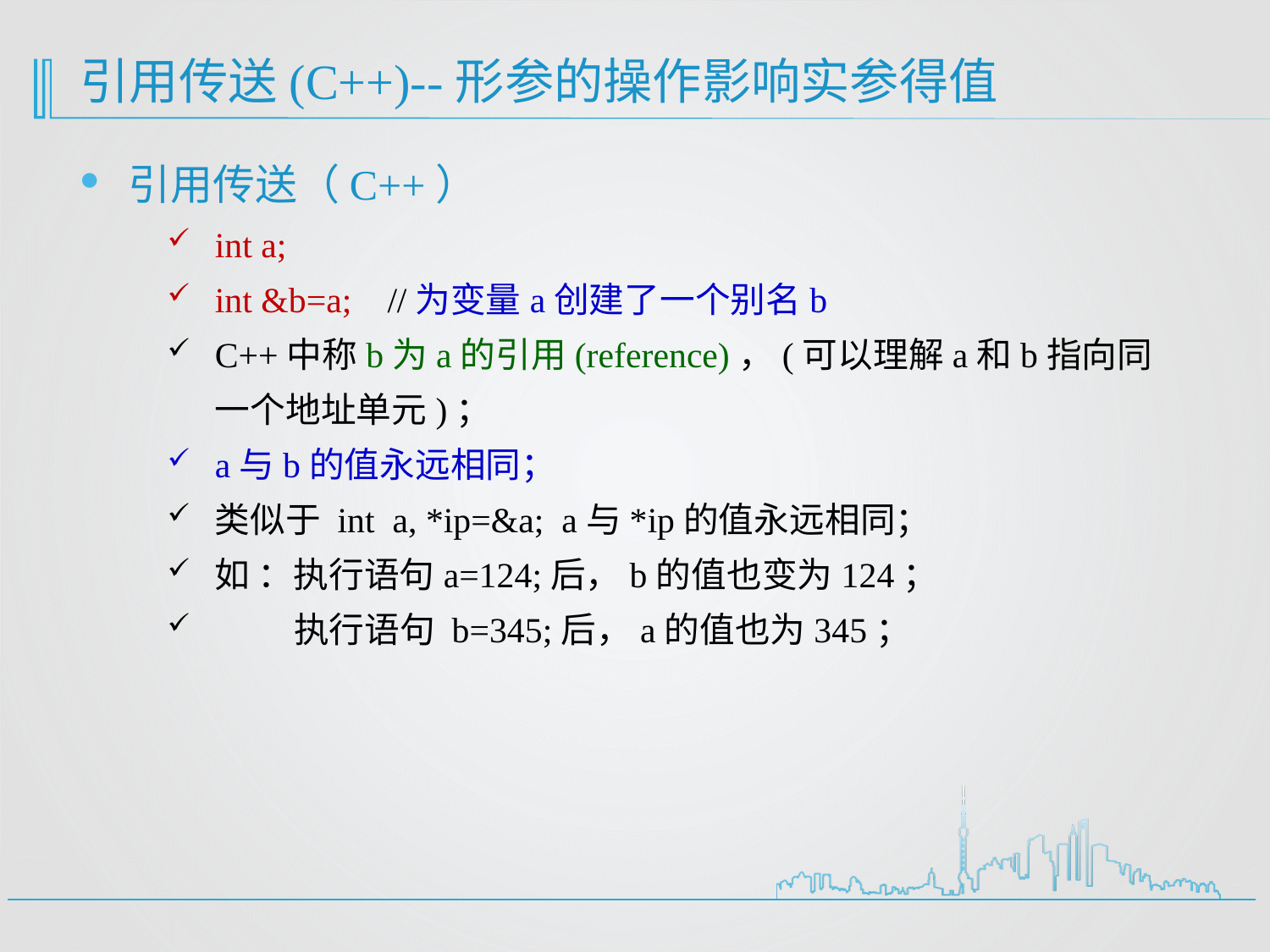

# 引用传送(C++)--形参的操作影响实参得值
引用传送（C++）
int a;
int &b=a;    //为变量a创建了一个别名b
C++中称b为a的引用(reference)，(可以理解a和b指向同一个地址单元)；
a与b的值永远相同；
类似于 int  a, *ip=&a;  a与*ip的值永远相同；
如 ：执行语句a=124;后，b的值也变为124；
         执行语句 b=345;后，a的值也为345；